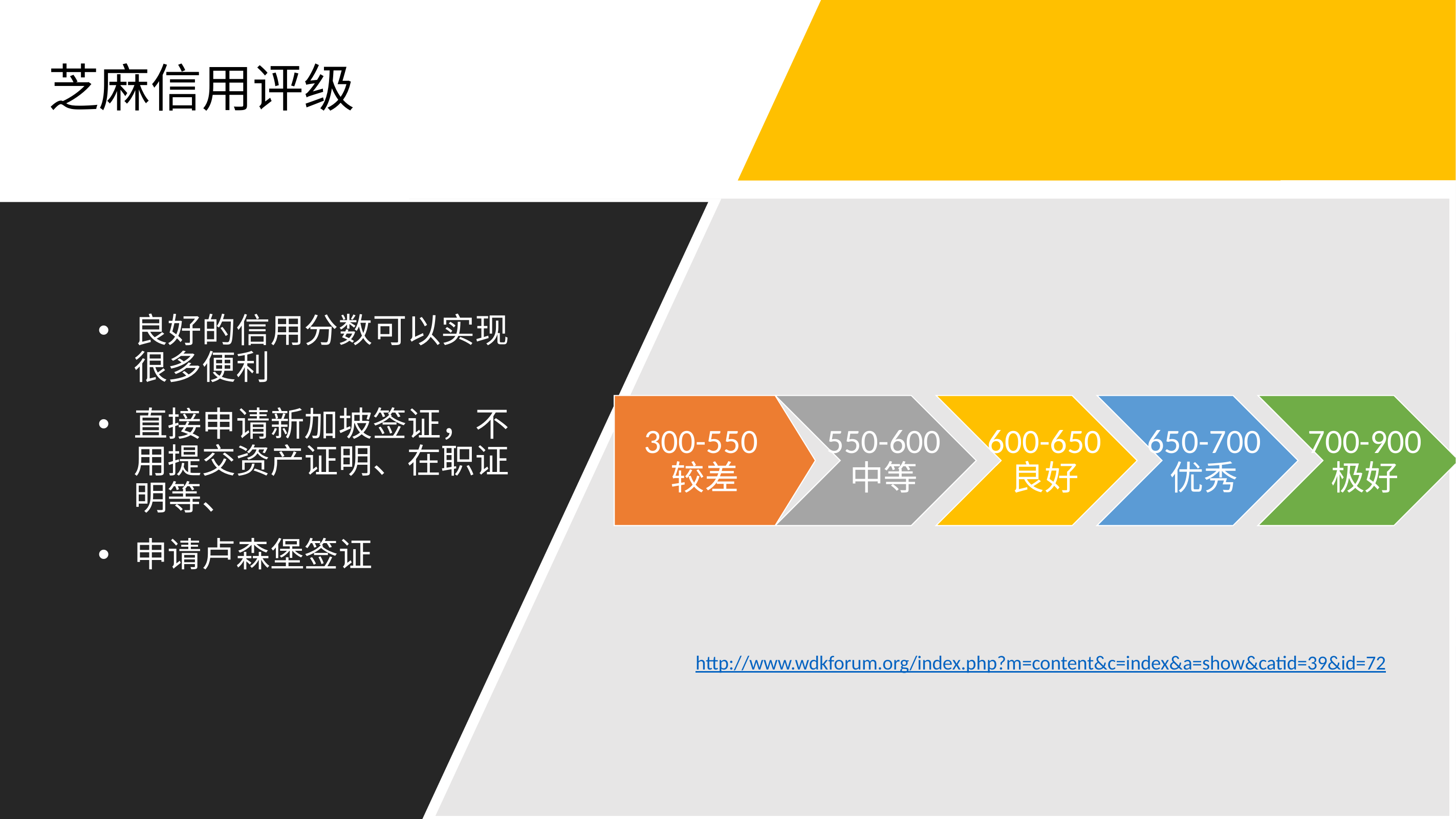

# 芝麻信用评级

良好的信用分数可以实现很多便利
直接申请新加坡签证，不用提交资产证明、在职证明等、
申请卢森堡签证

550-600 中等

600-650 良好

650-700 优秀

700-900 极好
300-550
较差

http://www.wdkforum.org/index.php?m=content&c=index&a=show&catid=39&id=72